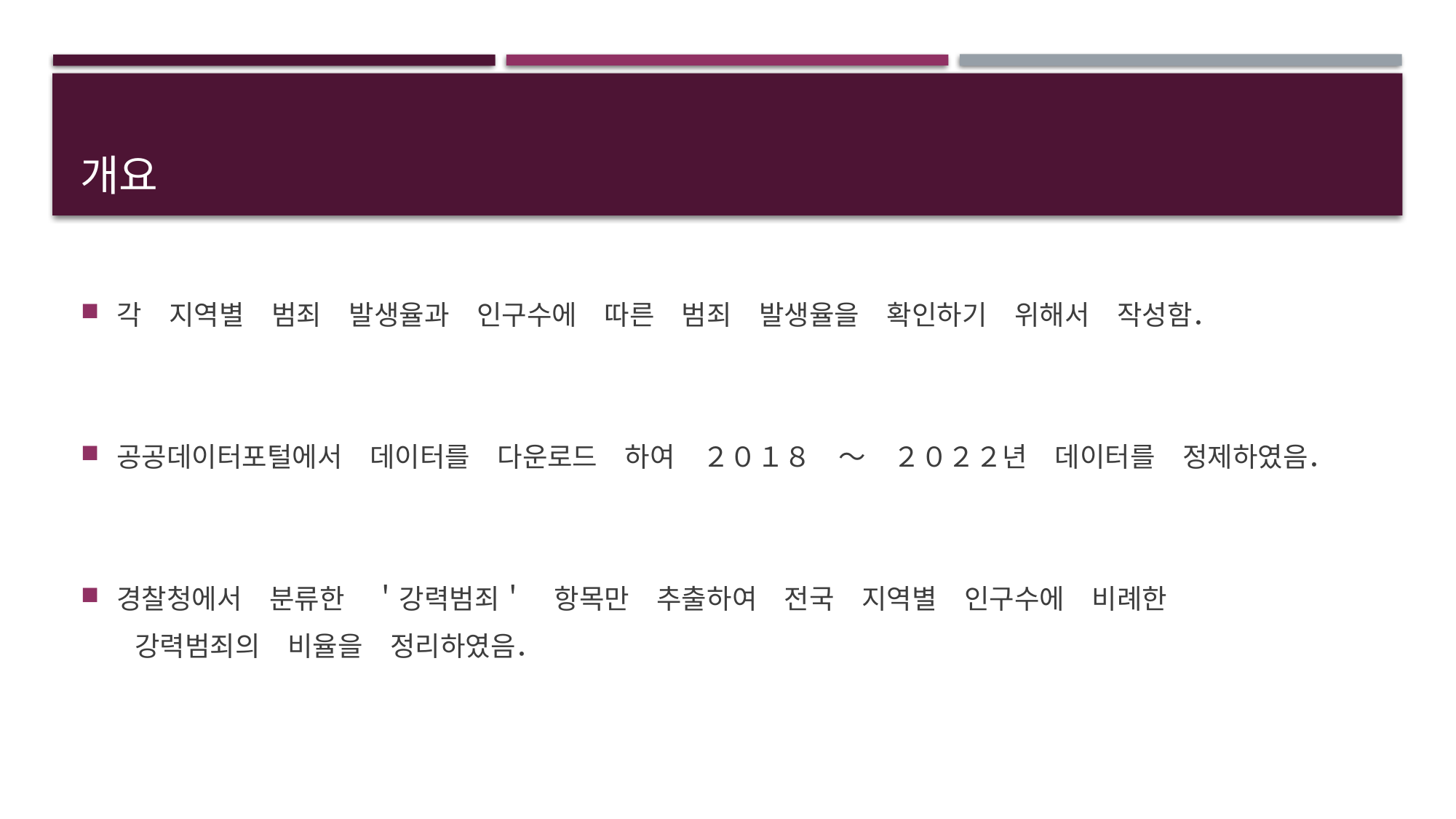

# 개요
각　지역별　범죄　발생율과　인구수에　따른　범죄　발생율을　확인하기　위해서　작성함．

공공데이터포털에서　데이터를　다운로드　하여　２０１８　～　２０２２년　데이터를　정제하였음．

경찰청에서　분류한　＇강력범죄＇　항목만　추출하여　전국　지역별　인구수에　비례한
　　강력범죄의　비율을　정리하였음．